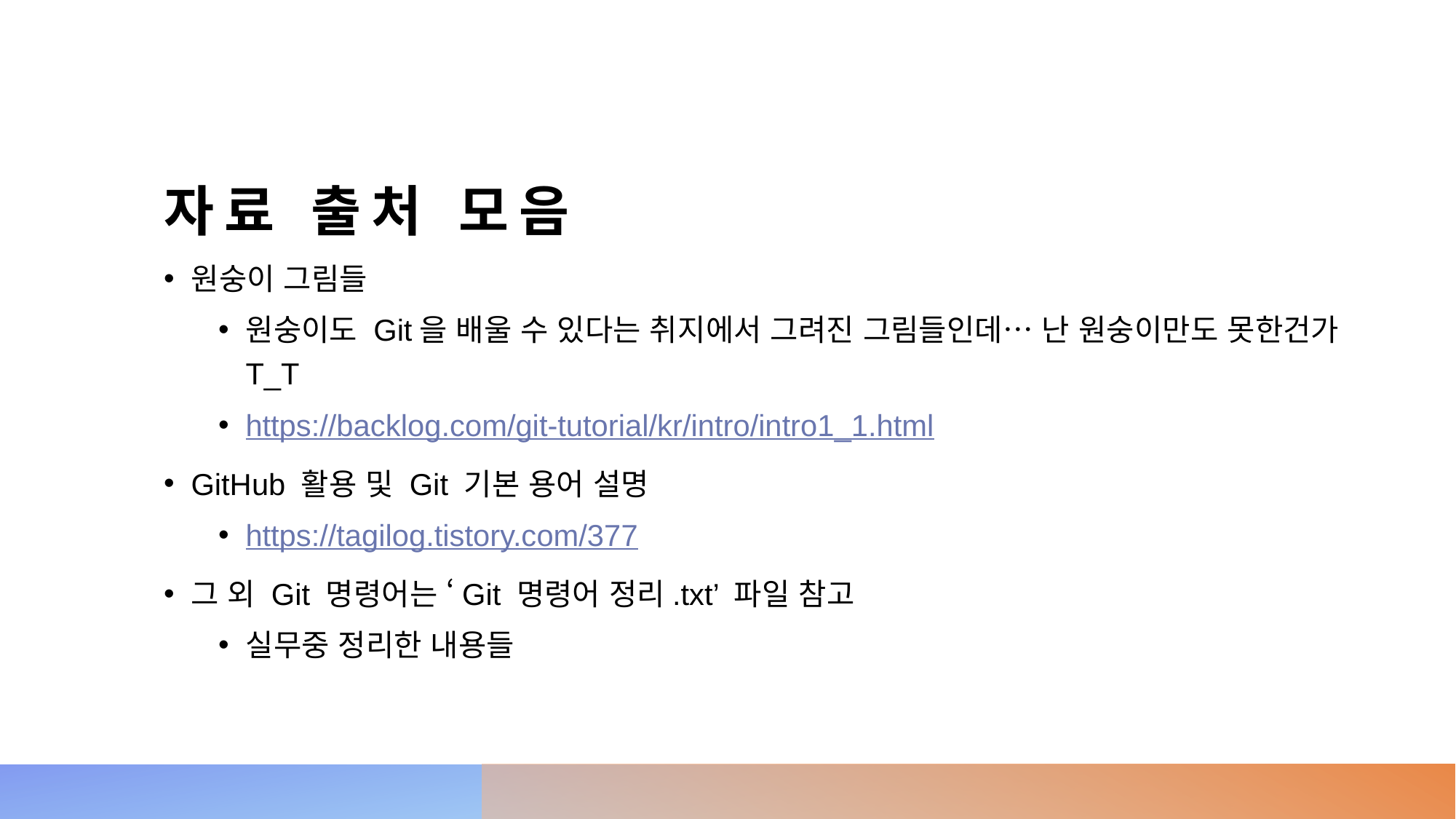

# 자료 출처 모음
원숭이 그림들
원숭이도 Git을 배울 수 있다는 취지에서 그려진 그림들인데… 난 원숭이만도 못한건가 T_T
https://backlog.com/git-tutorial/kr/intro/intro1_1.html
GitHub 활용 및 Git 기본 용어 설명
https://tagilog.tistory.com/377
그 외 Git 명령어는 ‘Git 명령어 정리.txt’ 파일 참고
실무중 정리한 내용들